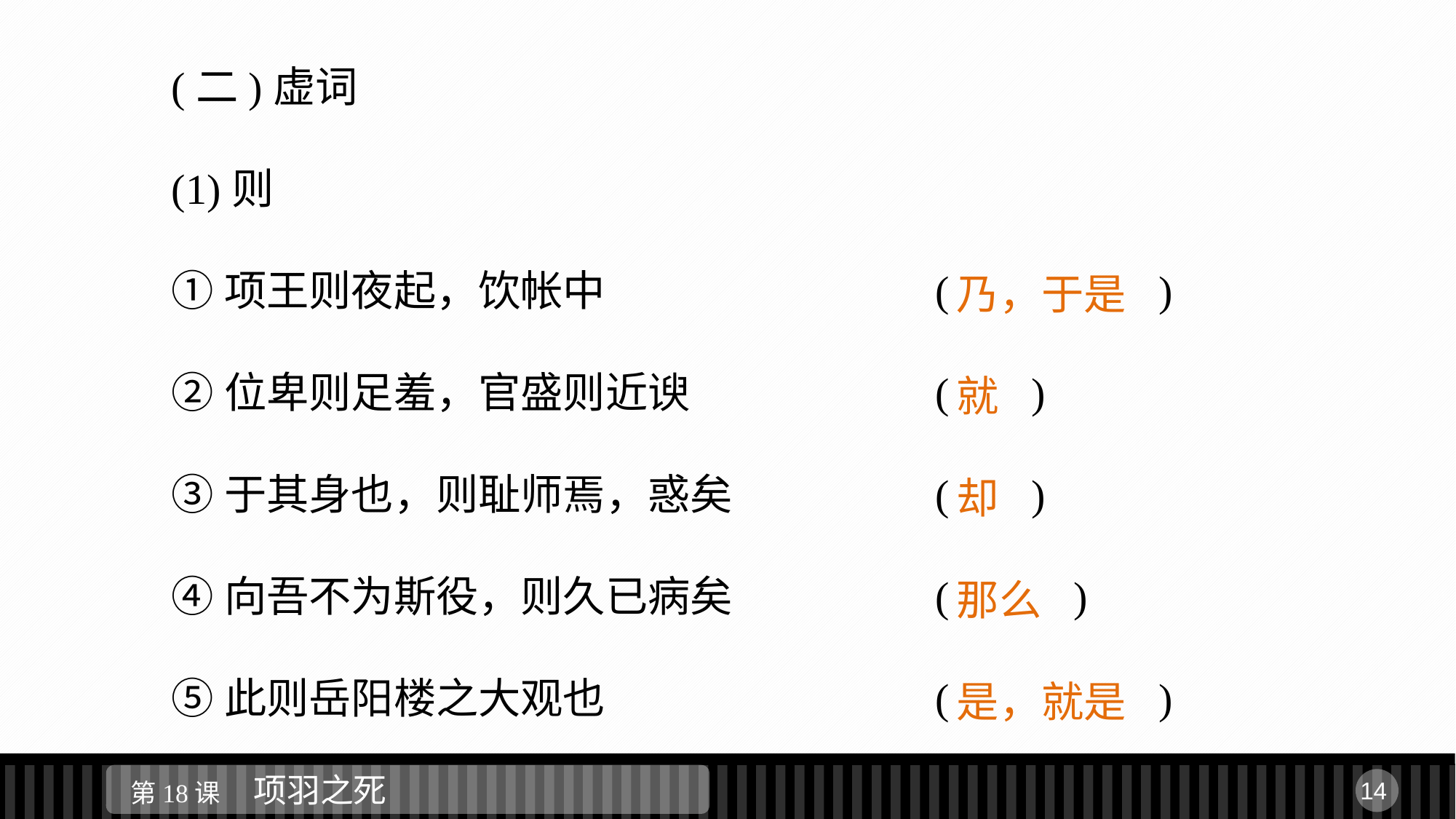

(二)虚词
(1)则
①项王则夜起，饮帐中				(　  　　　)
②位卑则足羞，官盛则近谀			(　  )
③于其身也，则耻师焉，惑矣		(　  )
④向吾不为斯役，则久已病矣		(　  　)
⑤此则岳阳楼之大观也				(　  　　　)
乃，于是
就
却
那么
是，就是